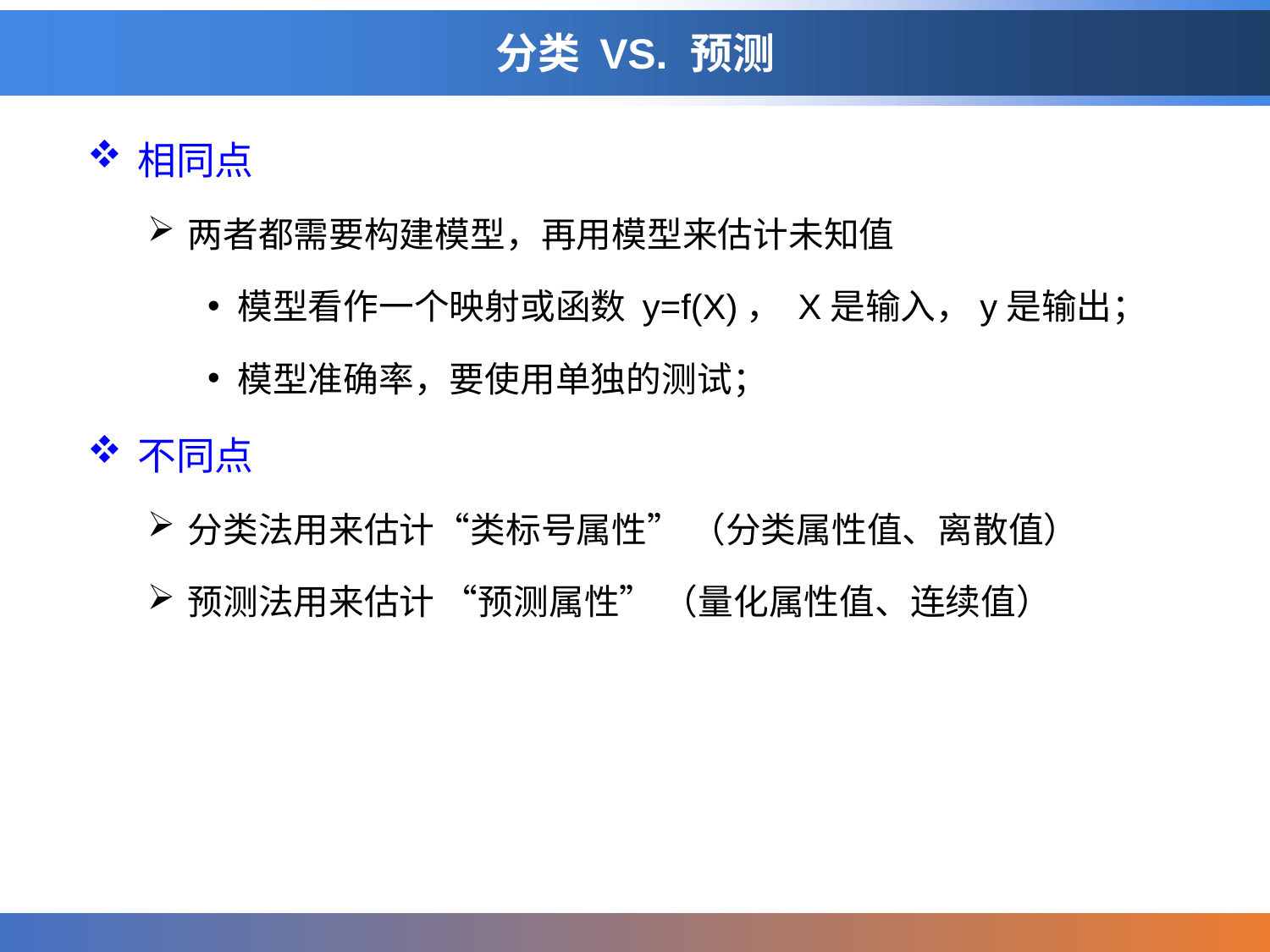

# 分类 VS. 预测
相同点
两者都需要构建模型，再用模型来估计未知值
模型看作一个映射或函数 y=f(X)， X是输入，y是输出；
模型准确率，要使用单独的测试；
不同点
分类法用来估计“类标号属性” （分类属性值、离散值）
预测法用来估计 “预测属性” （量化属性值、连续值）